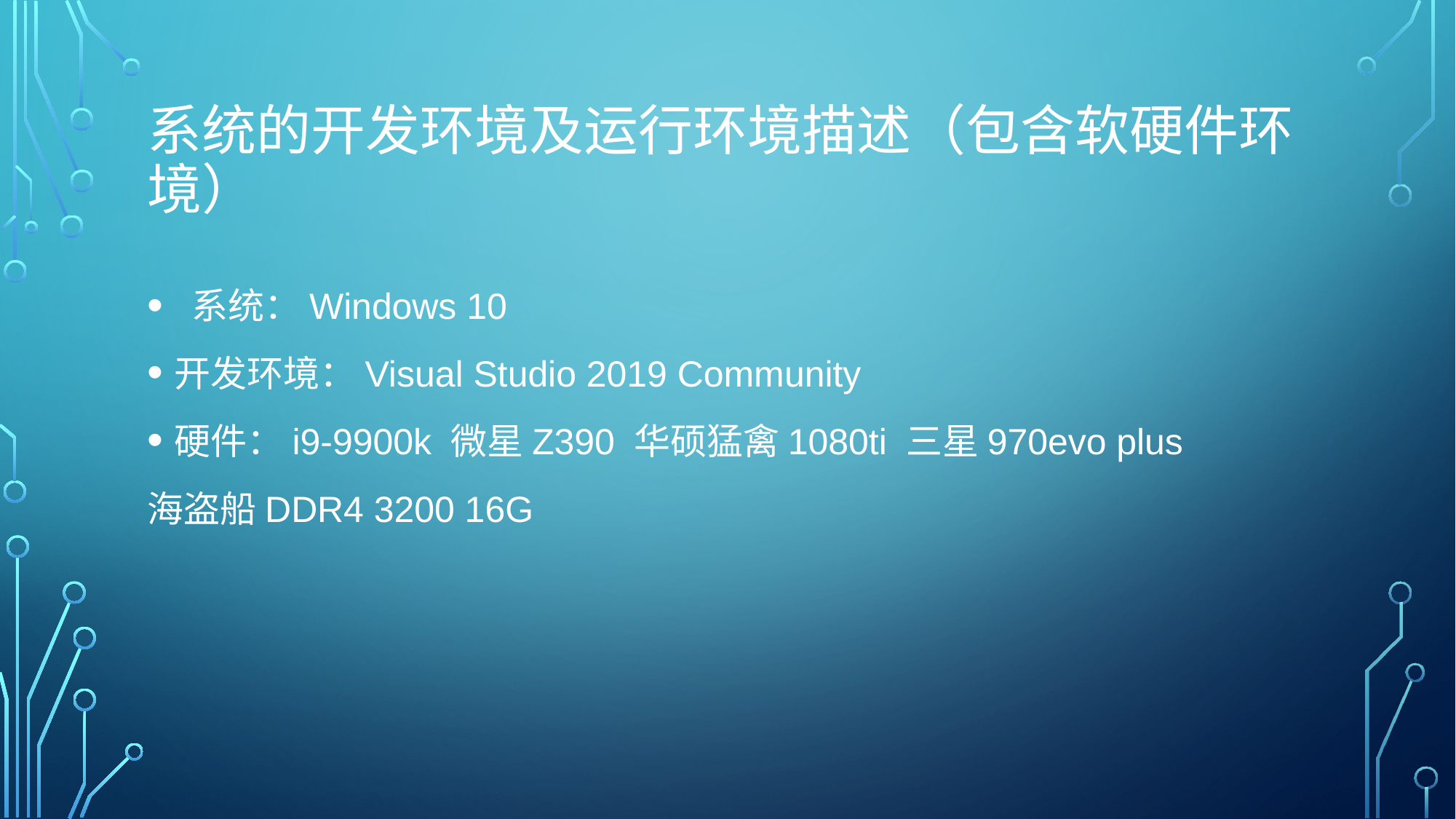

# 系统的开发环境及运行环境描述（包含软硬件环境）
 系统：Windows 10
开发环境：Visual Studio 2019 Community
硬件：i9-9900k 微星Z390 华硕猛禽1080ti 三星970evo plus
海盗船DDR4 3200 16G